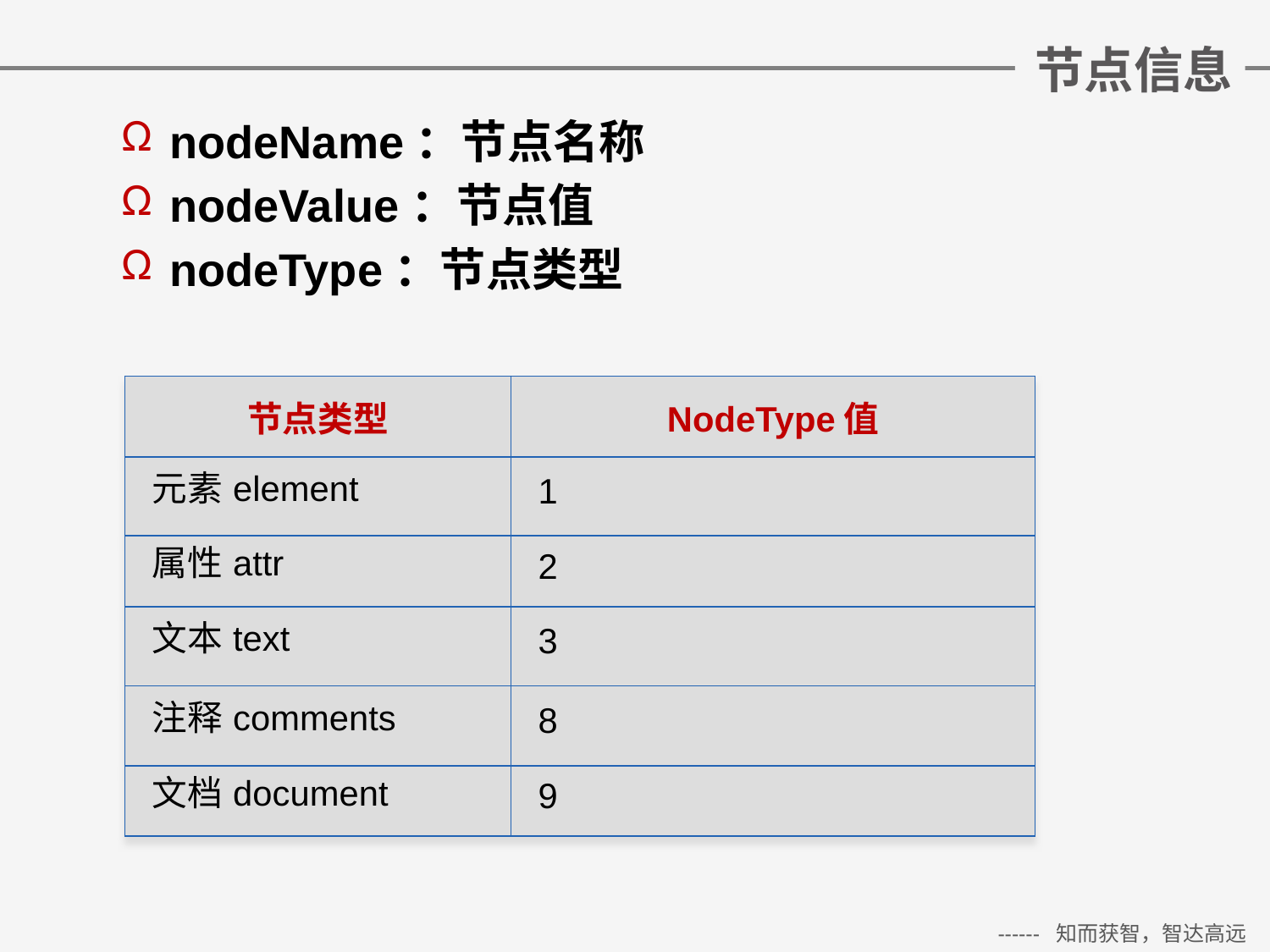

# 节点信息
nodeName：节点名称
nodeValue：节点值
nodeType：节点类型
| 节点类型 | NodeType值 |
| --- | --- |
| 元素element | 1 |
| 属性attr | 2 |
| 文本text | 3 |
| 注释comments | 8 |
| 文档document | 9 |